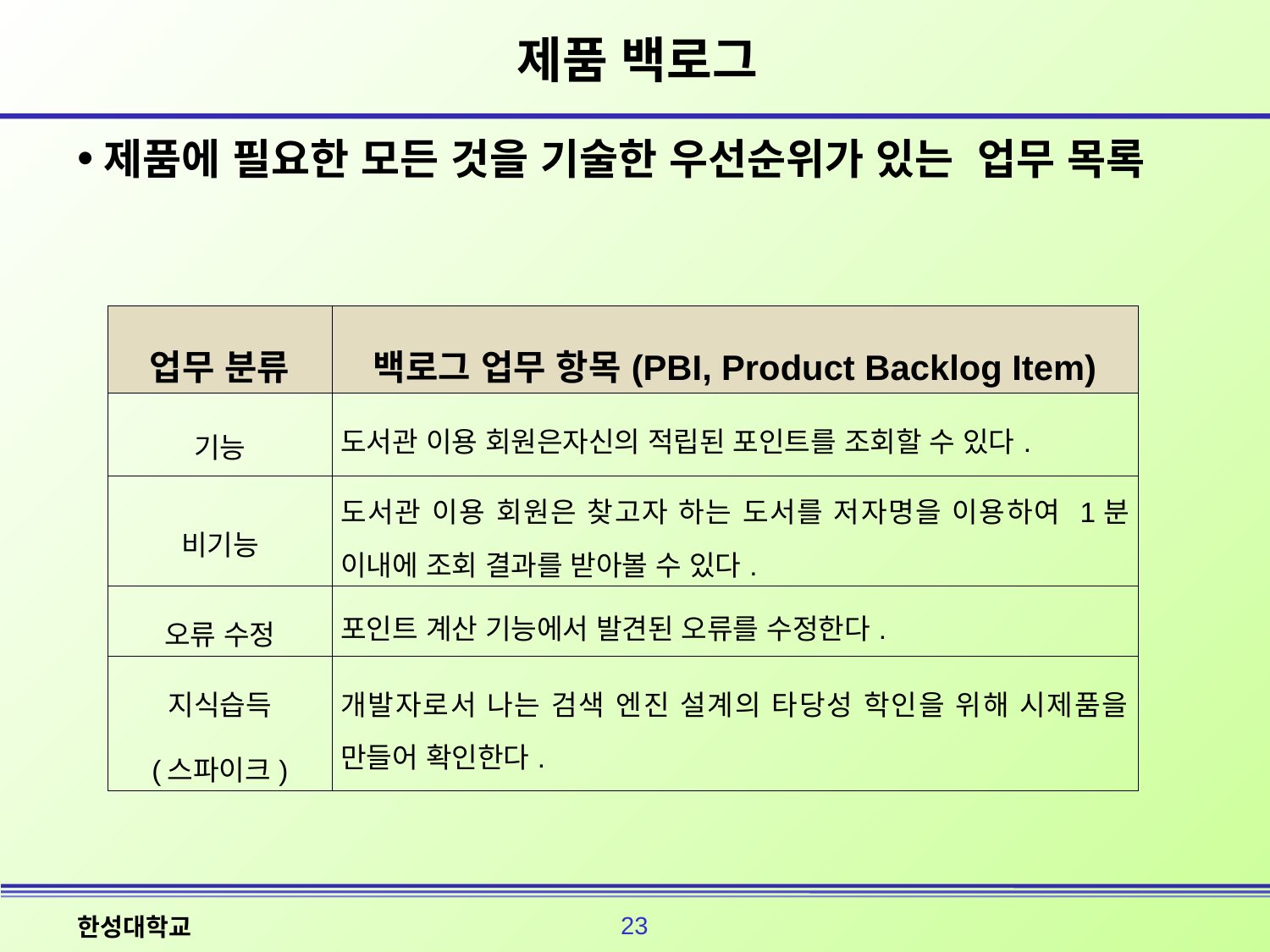

# 제품 백로그
제품에 필요한 모든 것을 기술한 우선순위가 있는  업무 목록

| 업무 분류 | 백로그 업무 항목(PBI, Product Backlog Item) |
| --- | --- |
| 기능 | 도서관 이용 회원은자신의 적립된 포인트를 조회할 수 있다. |
| 비기능 | 도서관 이용 회원은 찾고자 하는 도서를 저자명을 이용하여 1분 이내에 조회 결과를 받아볼 수 있다. |
| 오류 수정 | 포인트 계산 기능에서 발견된 오류를 수정한다. |
| 지식습득 (스파이크) | 개발자로서 나는 검색 엔진 설계의 타당성 학인을 위해 시제품을 만들어 확인한다. |